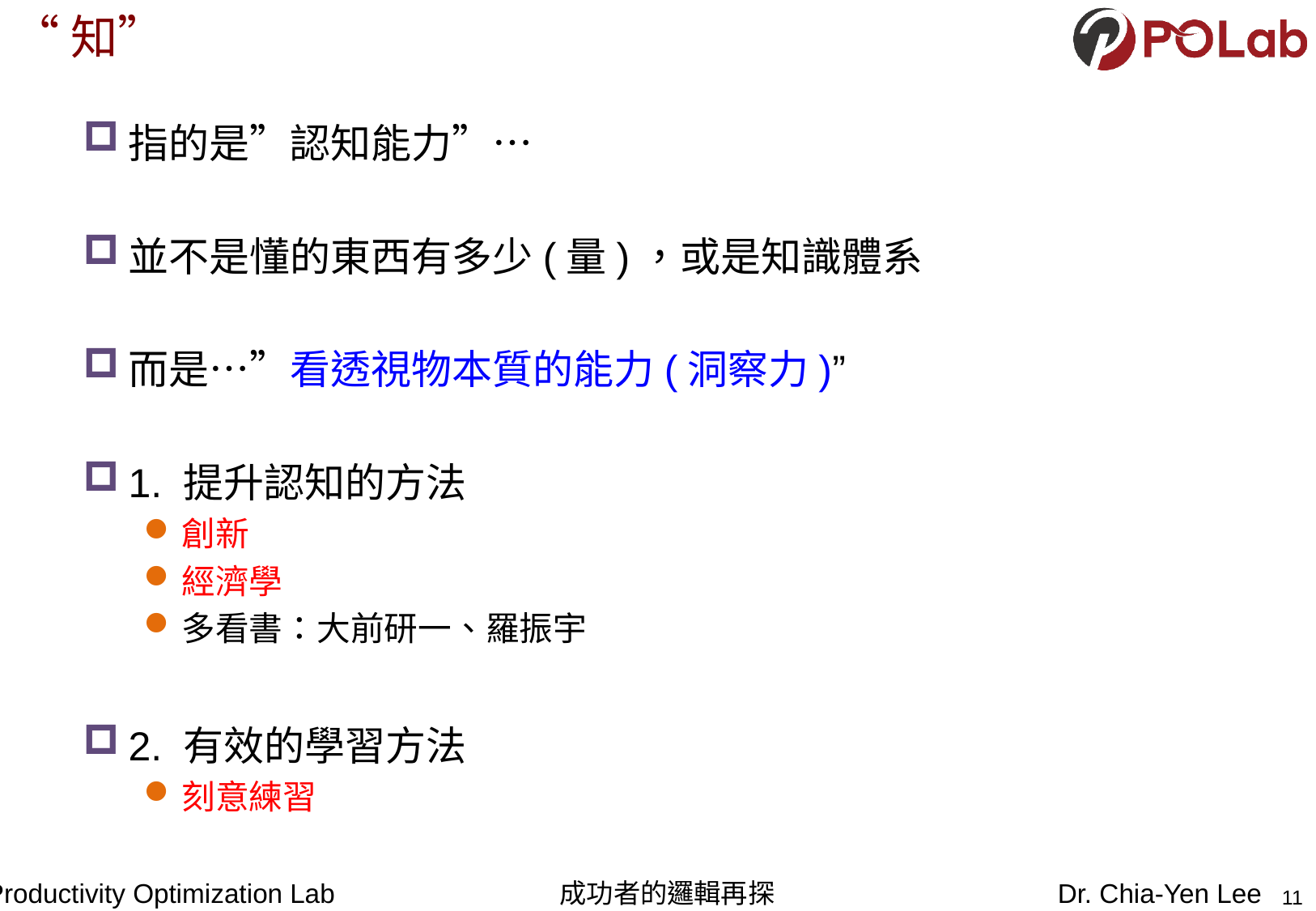

# “知”
指的是”認知能力”…

並不是懂的東西有多少(量)，或是知識體系

而是…”看透視物本質的能力(洞察力)”

1. 提升認知的方法
創新
經濟學
多看書：大前研一、羅振宇

2. 有效的學習方法
刻意練習
11